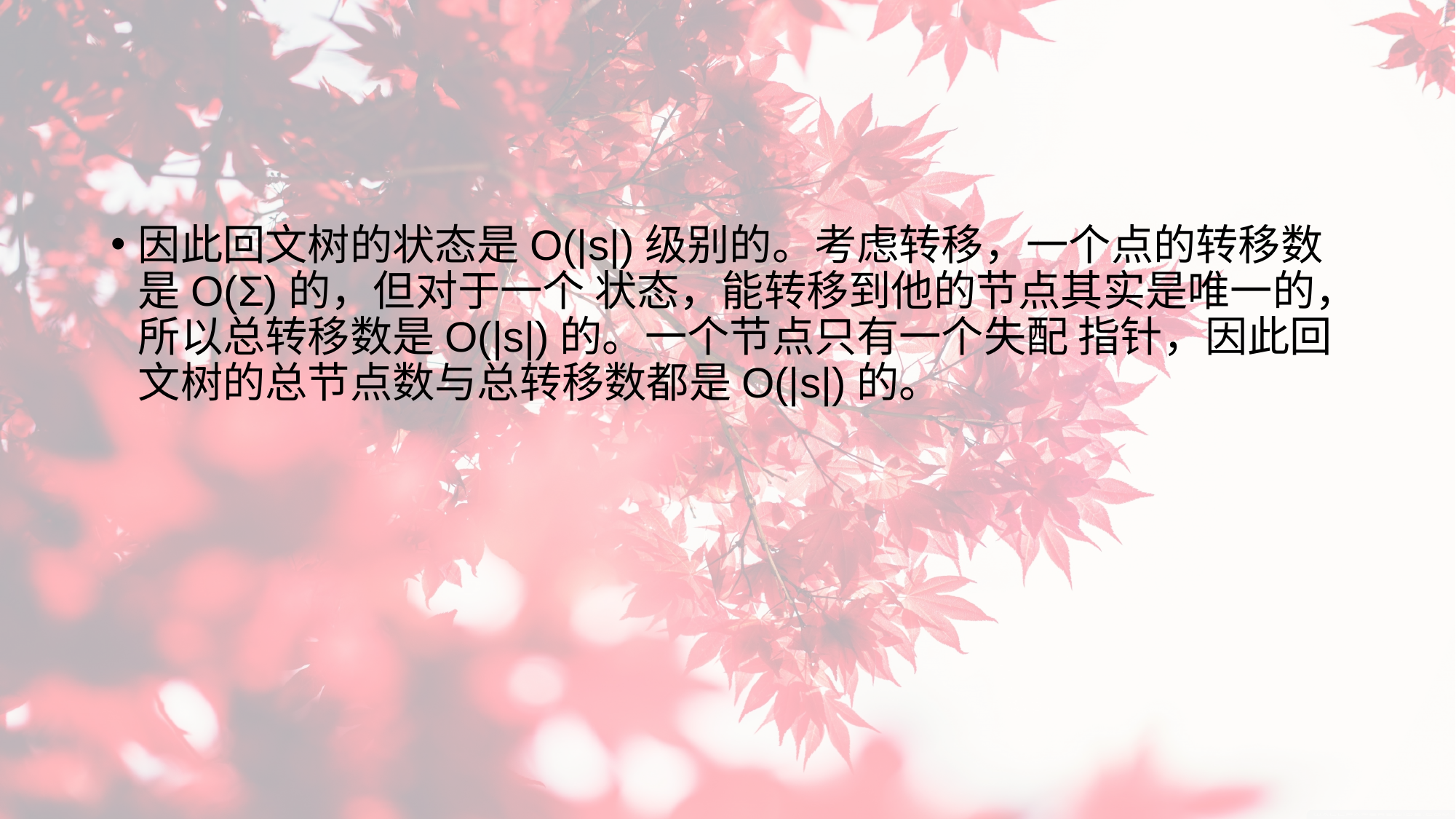

因此回文树的状态是O(|s|)级别的。考虑转移，一个点的转移数是O(Σ)的，但对于一个 状态，能转移到他的节点其实是唯一的，所以总转移数是O(|s|)的。一个节点只有一个失配 指针，因此回文树的总节点数与总转移数都是O(|s|)的。